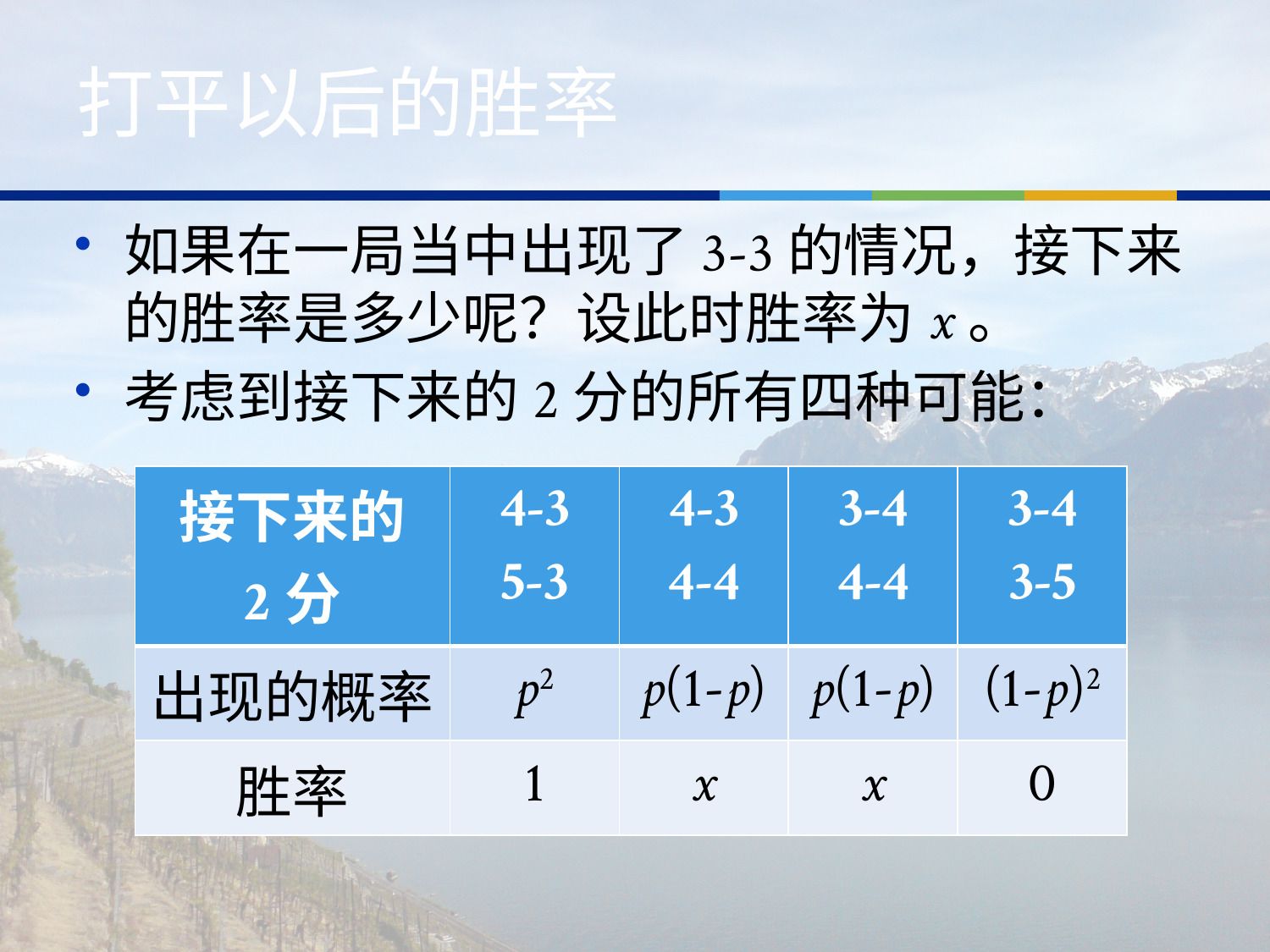

# 打平以后的胜率
如果在一局当中出现了3-3的情况，接下来的胜率是多少呢？设此时胜率为x。
考虑到接下来的2分的所有四种可能：

| 接下来的 2分 | 4-3 5-3 | 4-3 4-4 | 3-4 4-4 | 3-4 3-5 |
| --- | --- | --- | --- | --- |
| 出现的概率 | p2 | p(1-p) | p(1-p) | (1-p)2 |
| 胜率 | 1 | x | x | 0 |